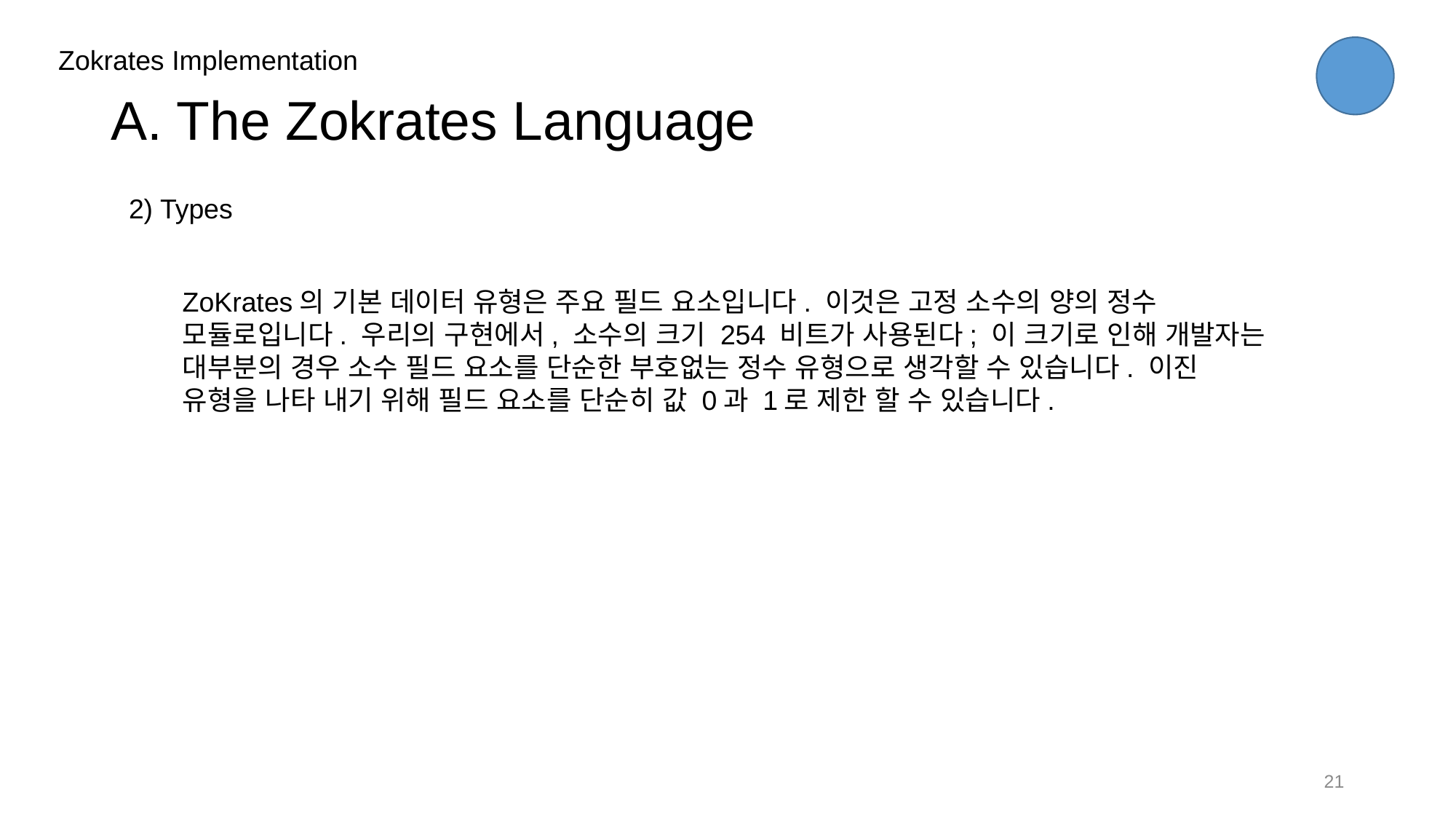

Zokrates Implementation

# A. The Zokrates Language
2) Types
ZoKrates의 기본 데이터 유형은 주요 필드 요소입니다. 이것은 고정 소수의 양의 정수 모듈로입니다. 우리의 구현에서, 소수의 크기 254 비트가 사용된다; 이 크기로 인해 개발자는 대부분의 경우 소수 필드 요소를 단순한 부호없는 정수 유형으로 생각할 수 있습니다. 이진 유형을 나타 내기 위해 필드 요소를 단순히 값 0과 1로 제한 할 수 있습니다.
21